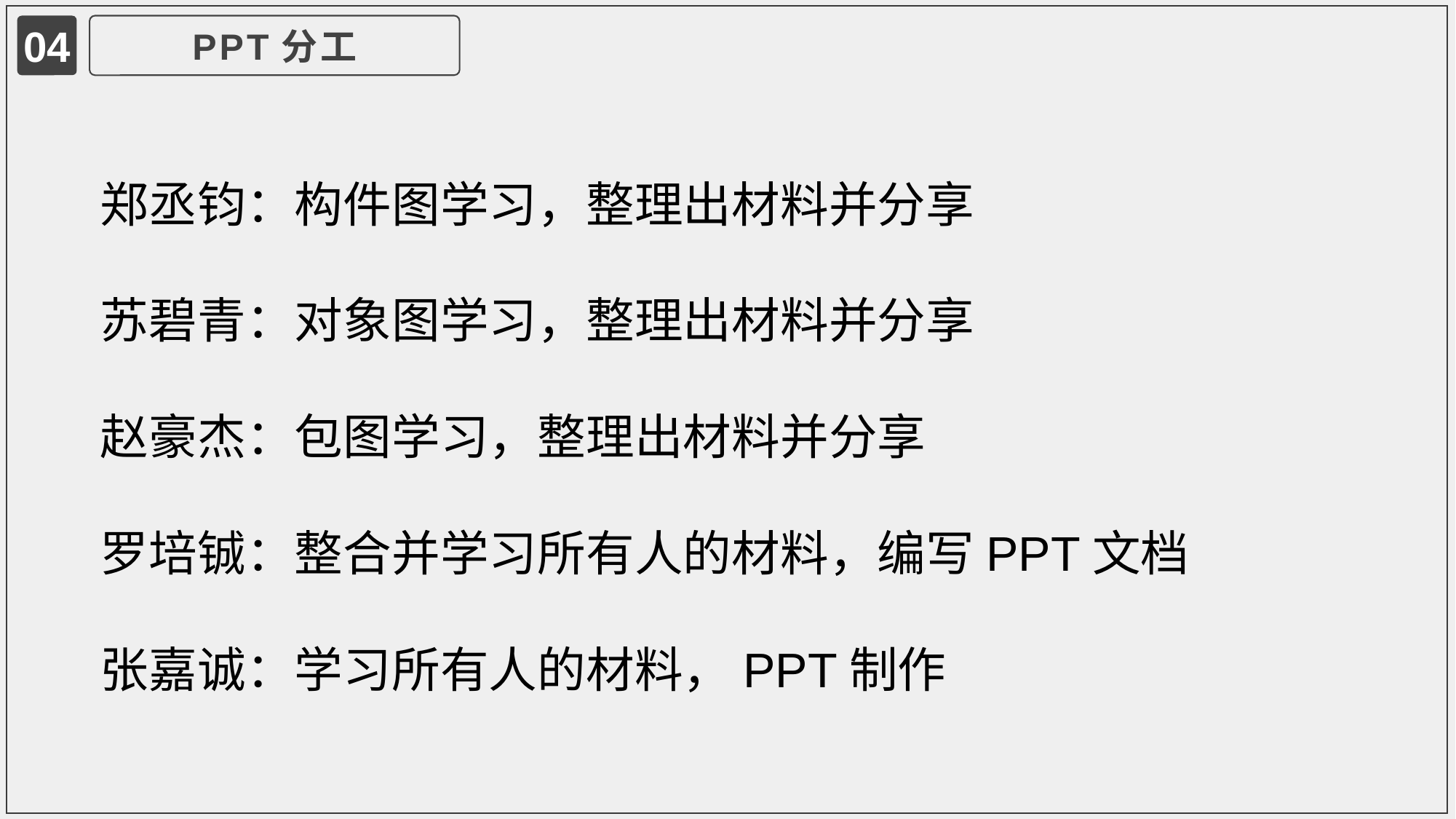

04
PPT分工
郑丞钧：构件图学习，整理出材料并分享
苏碧青：对象图学习，整理出材料并分享
赵豪杰：包图学习，整理出材料并分享
罗培铖：整合并学习所有人的材料，编写PPT文档
张嘉诚：学习所有人的材料，PPT制作